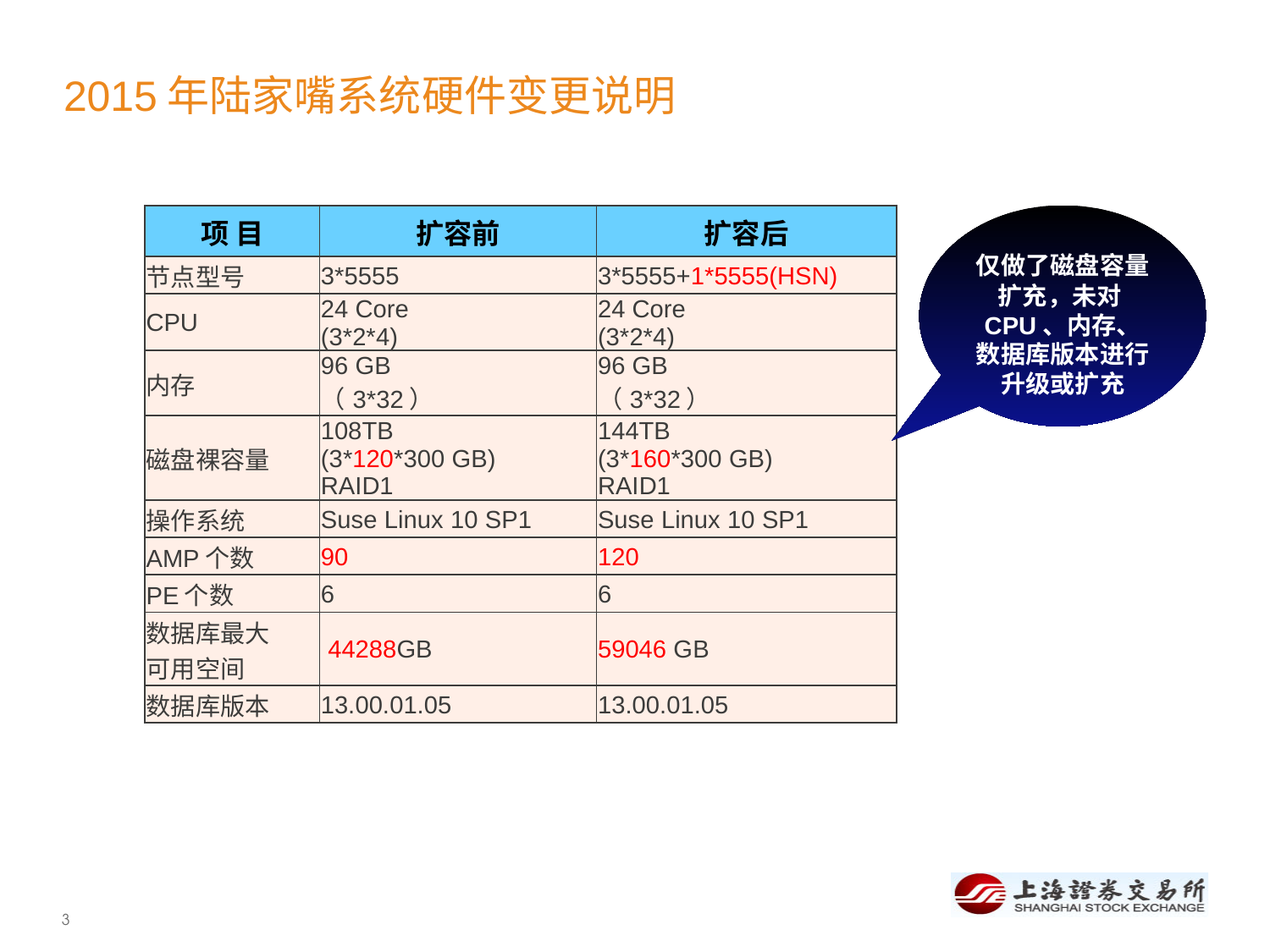

# 2015年陆家嘴系统硬件变更说明
仅做了磁盘容量扩充，未对CPU、内存、数据库版本进行升级或扩充

| 项 目 | 扩容前 | 扩容后 |
| --- | --- | --- |
| 节点型号 | 3\*5555 | 3\*5555+1\*5555(HSN) |
| CPU | 24 Core (3\*2\*4) | 24 Core (3\*2\*4) |
| 内存 | 96 GB （3\*32） | 96 GB （3\*32） |
| 磁盘裸容量 | 108TB (3\*120\*300 GB) RAID1 | 144TB (3\*160\*300 GB) RAID1 |
| 操作系统 | Suse Linux 10 SP1 | Suse Linux 10 SP1 |
| AMP个数 | 90 | 120 |
| PE个数 | 6 | 6 |
| 数据库最大 可用空间 | 44288GB | 59046 GB |
| 数据库版本 | 13.00.01.05 | 13.00.01.05 |